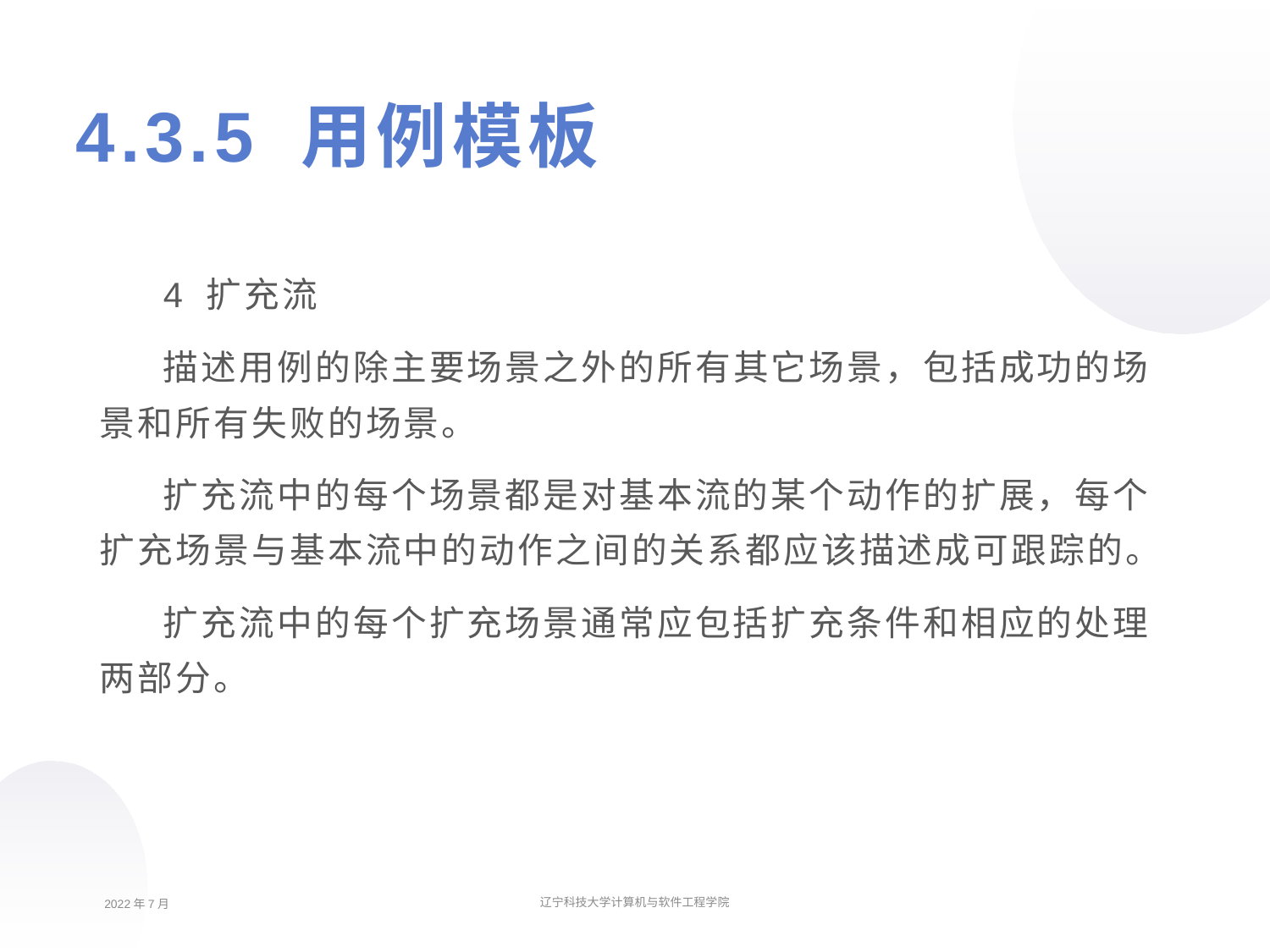

4.3.5 用例模板
4 扩充流
描述用例的除主要场景之外的所有其它场景，包括成功的场景和所有失败的场景。
扩充流中的每个场景都是对基本流的某个动作的扩展，每个扩充场景与基本流中的动作之间的关系都应该描述成可跟踪的。
扩充流中的每个扩充场景通常应包括扩充条件和相应的处理两部分。

2022年7月
辽宁科技大学计算机与软件工程学院
50